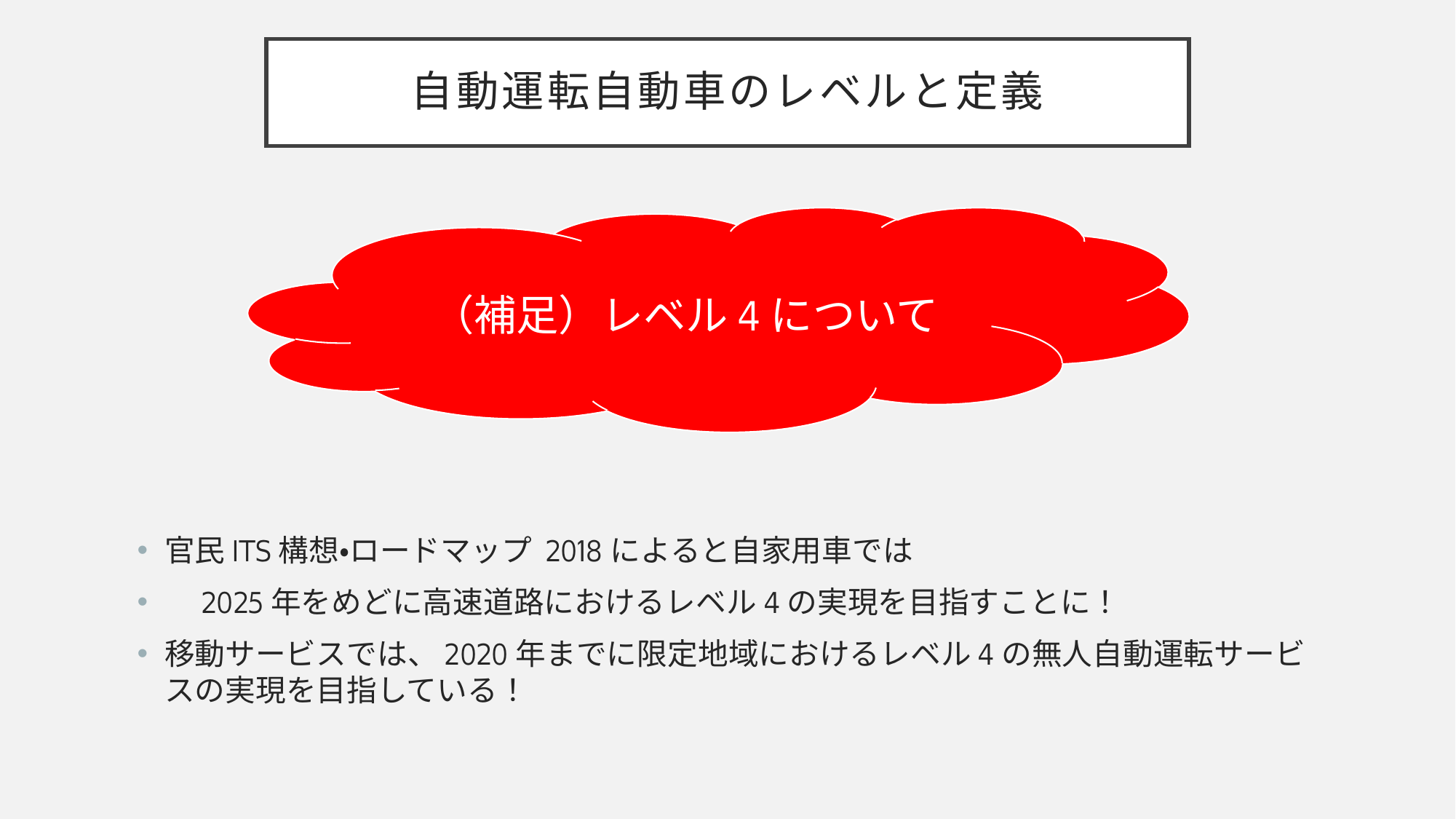

# 自動運転自動車のレベルと定義
（補足）レベル4について

官民ITS構想・ロードマップ 2018によると自家用車では
　2025年をめどに高速道路におけるレベル4の実現を目指すことに！
移動サービスでは、2020年までに限定地域におけるレベル4の無人自動運転サービスの実現を目指している！